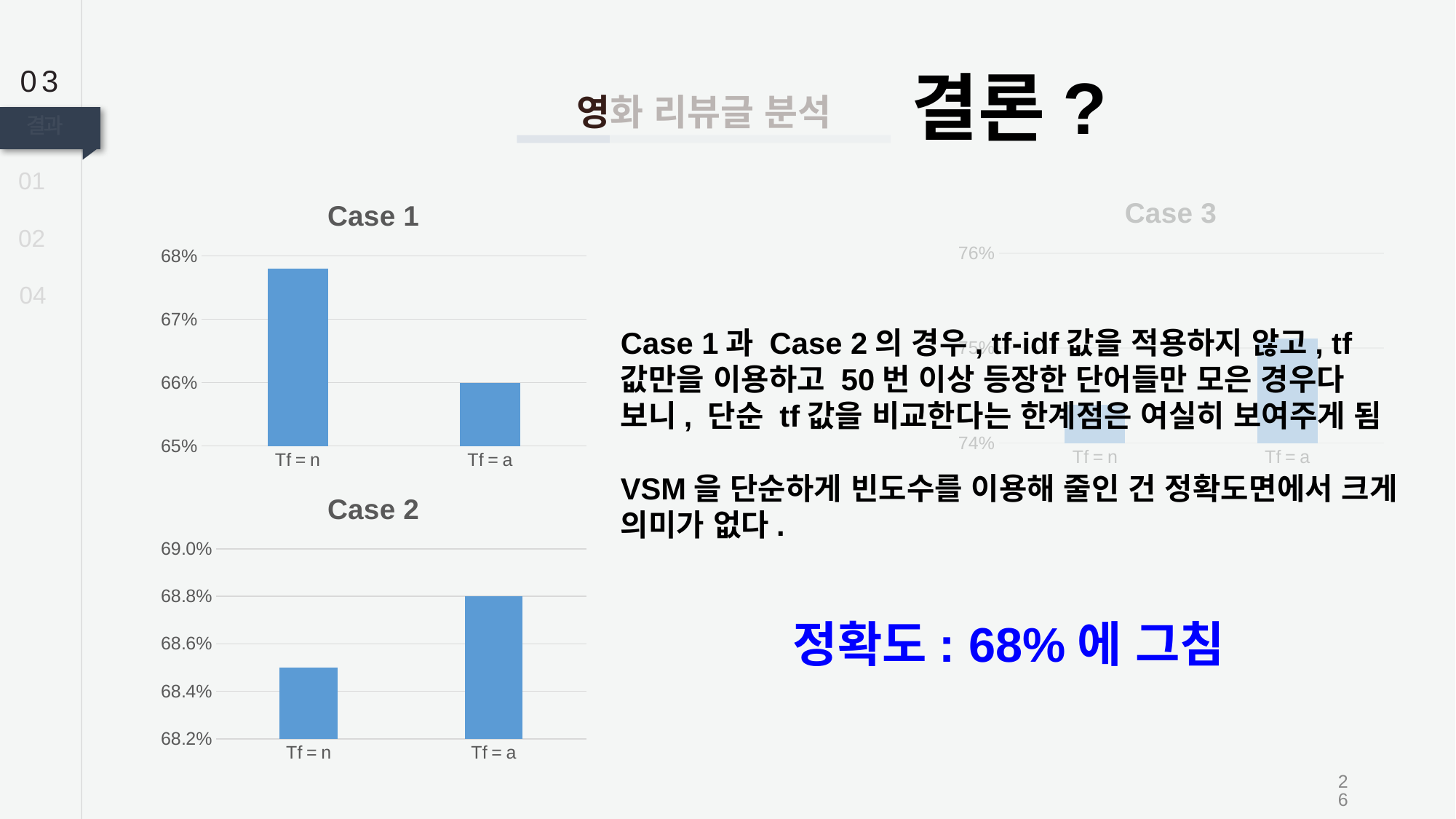

03
결론?

Case 1과 Case 2의 경우, tf-idf값을 적용하지 않고, tf값만을 이용하고 50번 이상 등장한 단어들만 모은 경우다 보니, 단순 tf값을 비교한다는 한계점은 여실히 보여주게 됨

VSM을 단순하게 빈도수를 이용해 줄인 건 정확도면에서 크게 의미가 없다.
영화 리뷰글 분석

목표
결과

01

### Chart: Case 3

| Category | 계열 1 |
|---|---|
| Tf = n | 0.744 |
| Tf = a | 0.751 |

### Chart: Case 1

| Category | 계열 1 |
|---|---|
| Tf = n | 0.678 |
| Tf = a | 0.66 |
02
04

### Chart: Case 2

| Category | 계열 1 |
|---|---|
| Tf = n | 0.685 |
| Tf = a | 0.688 |
정확도: 68%에 그침
26